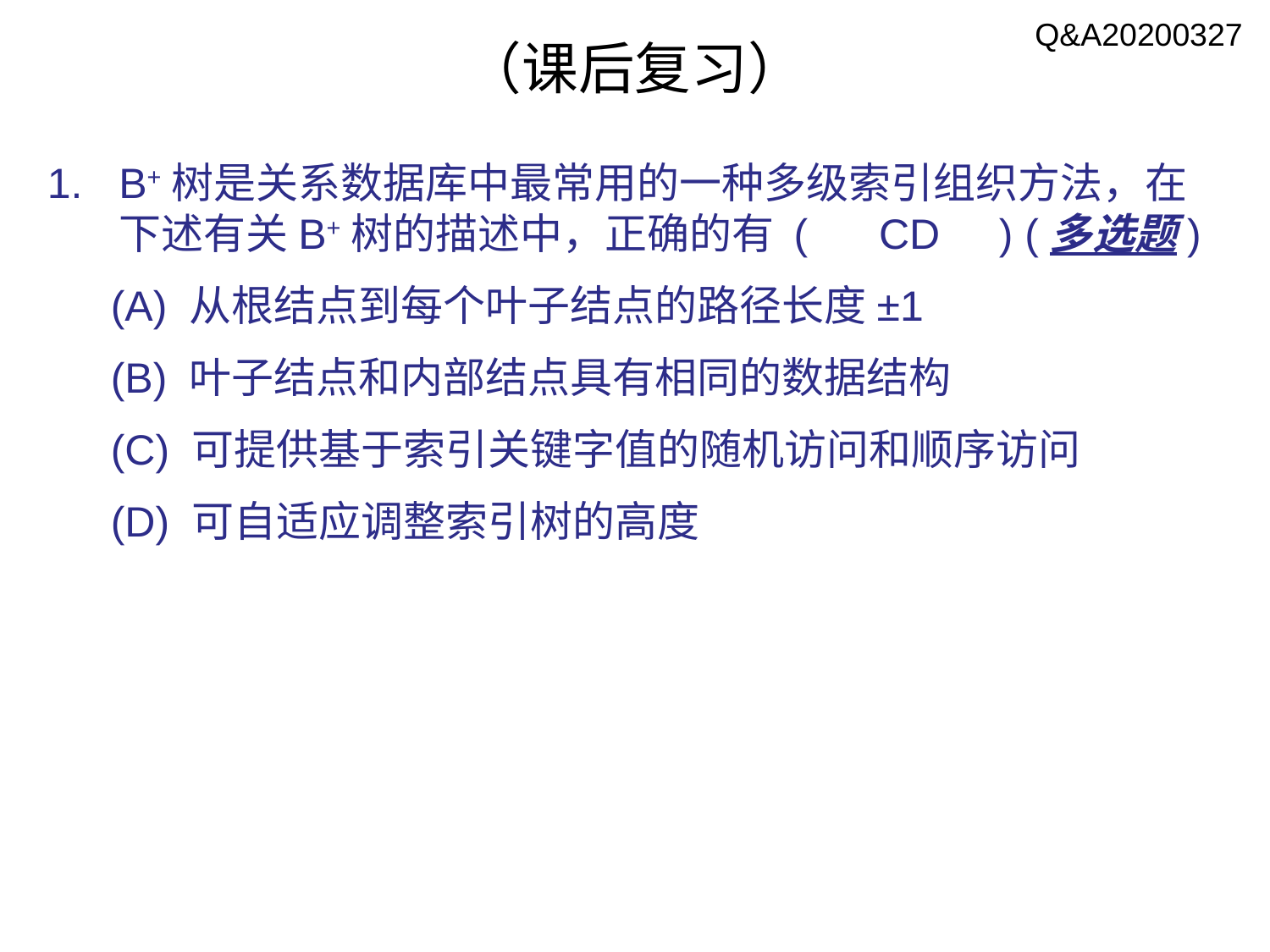

Q&A20200327
# （课后复习）
B+树是关系数据库中最常用的一种多级索引组织方法，在下述有关B+树的描述中，正确的有 (      CD     ) (多选题)
(A) 从根结点到每个叶子结点的路径长度±1
(B) 叶子结点和内部结点具有相同的数据结构
(C) 可提供基于索引关键字值的随机访问和顺序访问
(D) 可自适应调整索引树的高度